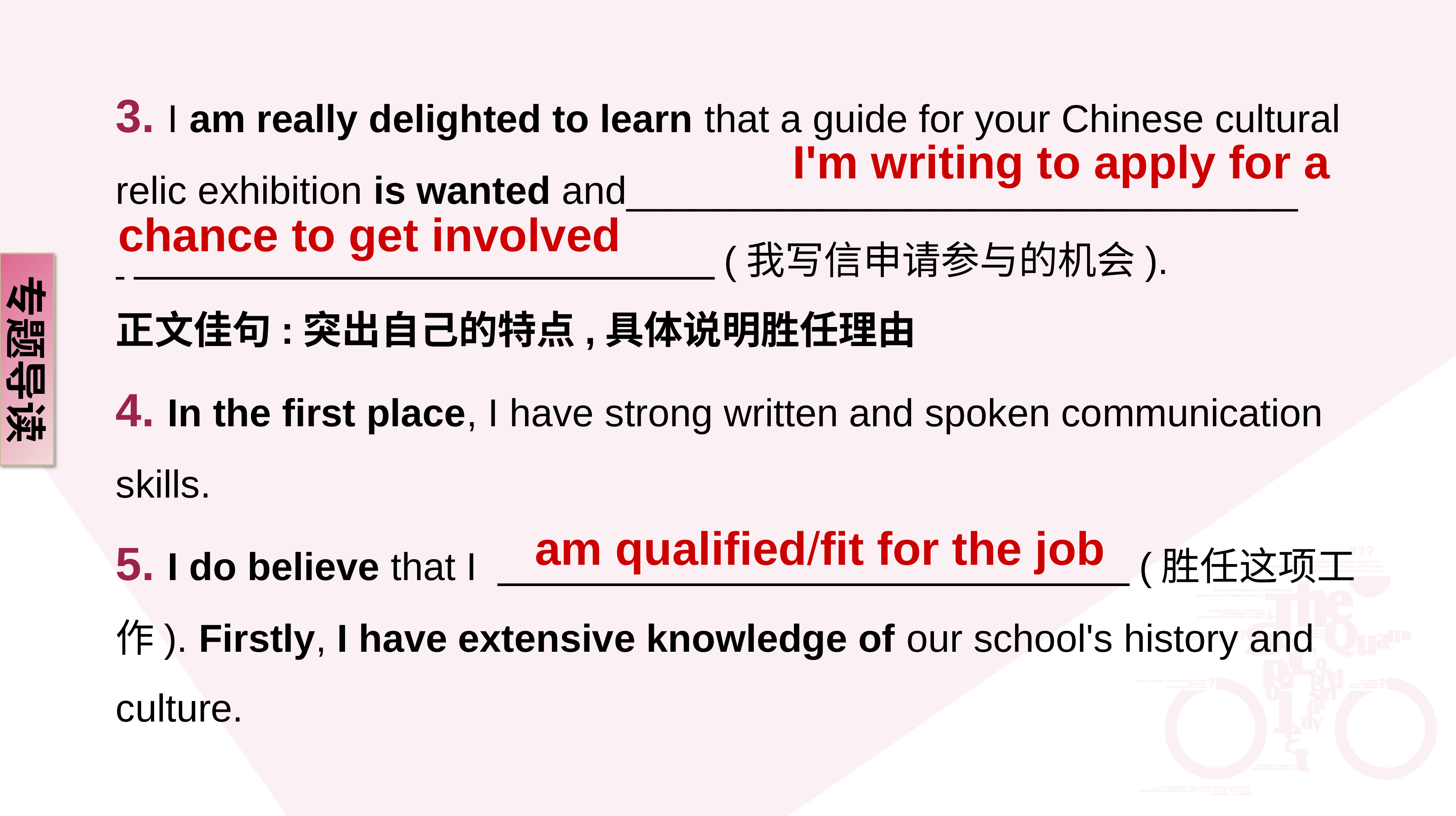

3. I am really delighted to learn that a guide for your Chinese cultural relic exhibition is wanted and_______________________________
 　　                                        　　　　(我写信申请参与的机会).
正文佳句:突出自己的特点,具体说明胜任理由
4. In the first place, I have strong written and spoken communication skills.
5. I do believe that I 　　           　　        　　　　　　　　(胜任这项工作). Firstly, I have extensive knowledge of our school's history and culture.
                                                    I'm writing to apply for a chance to get involved
专题导读
am qualified/fit for the job